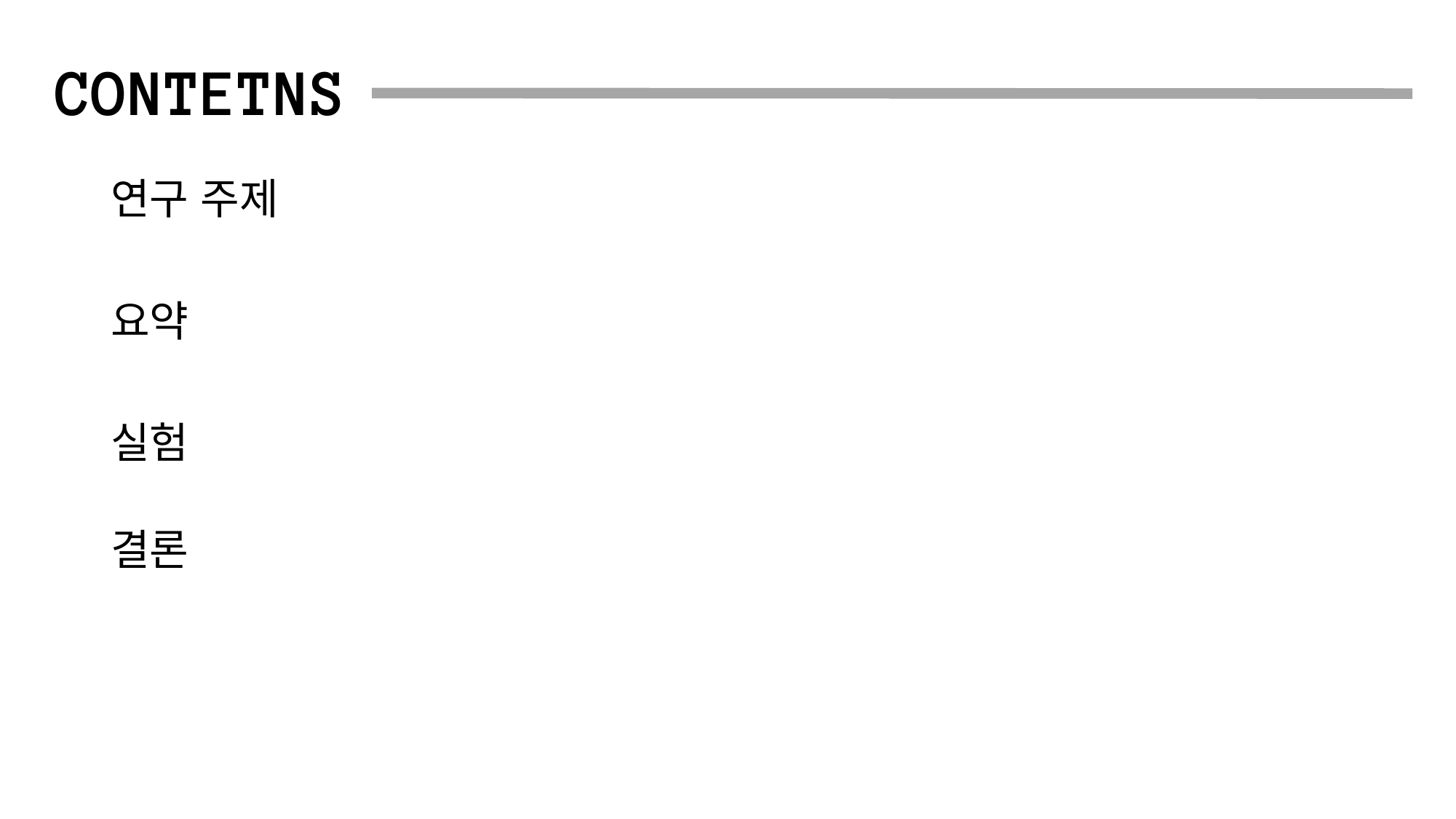

# CONTETNS
연구 주제

요약

실험
결론